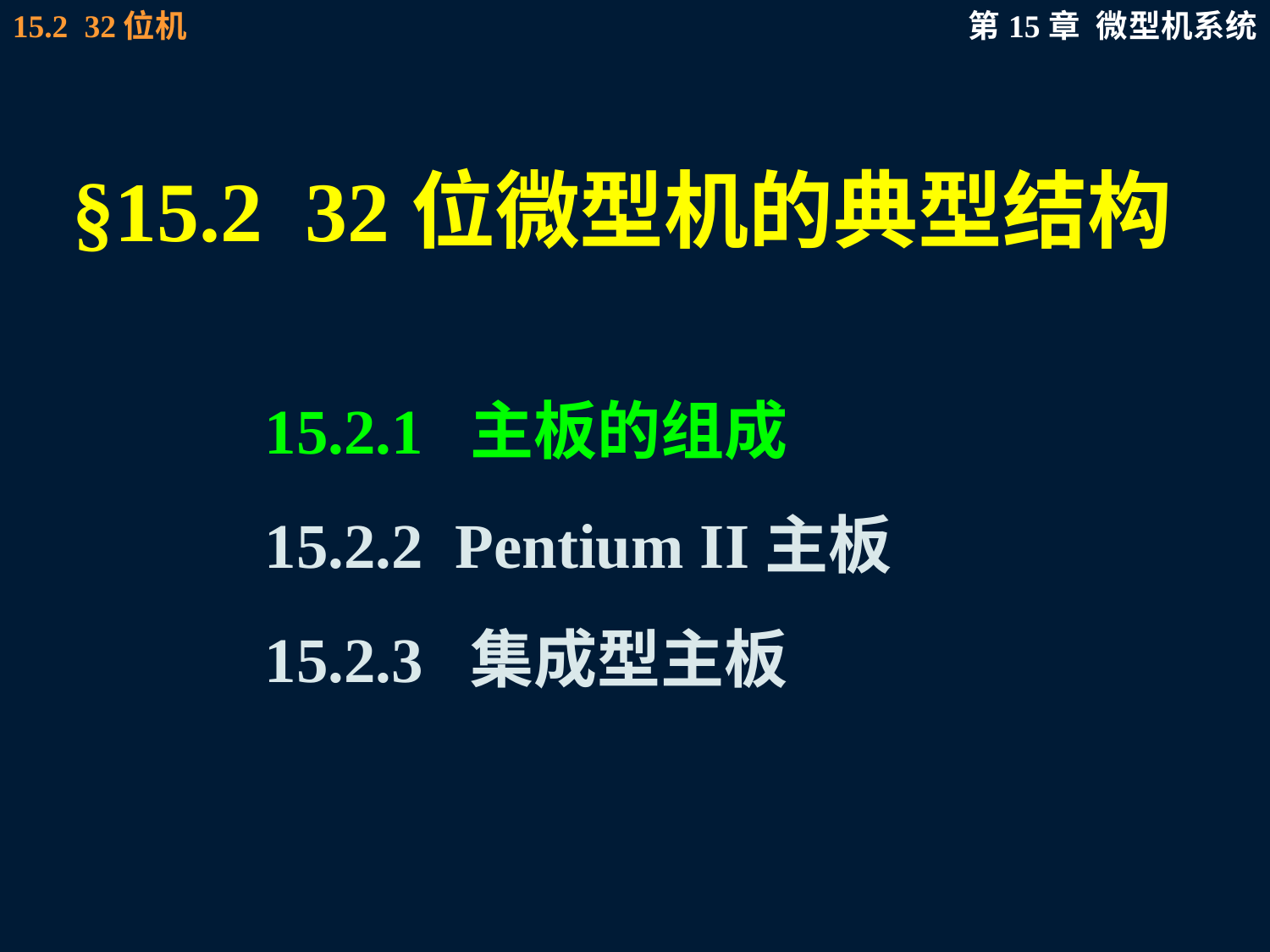

# §15.2  32位微型机的典型结构
15.2.1  主板的组成
15.2.2  Pentium II主板
15.2.3  集成型主板